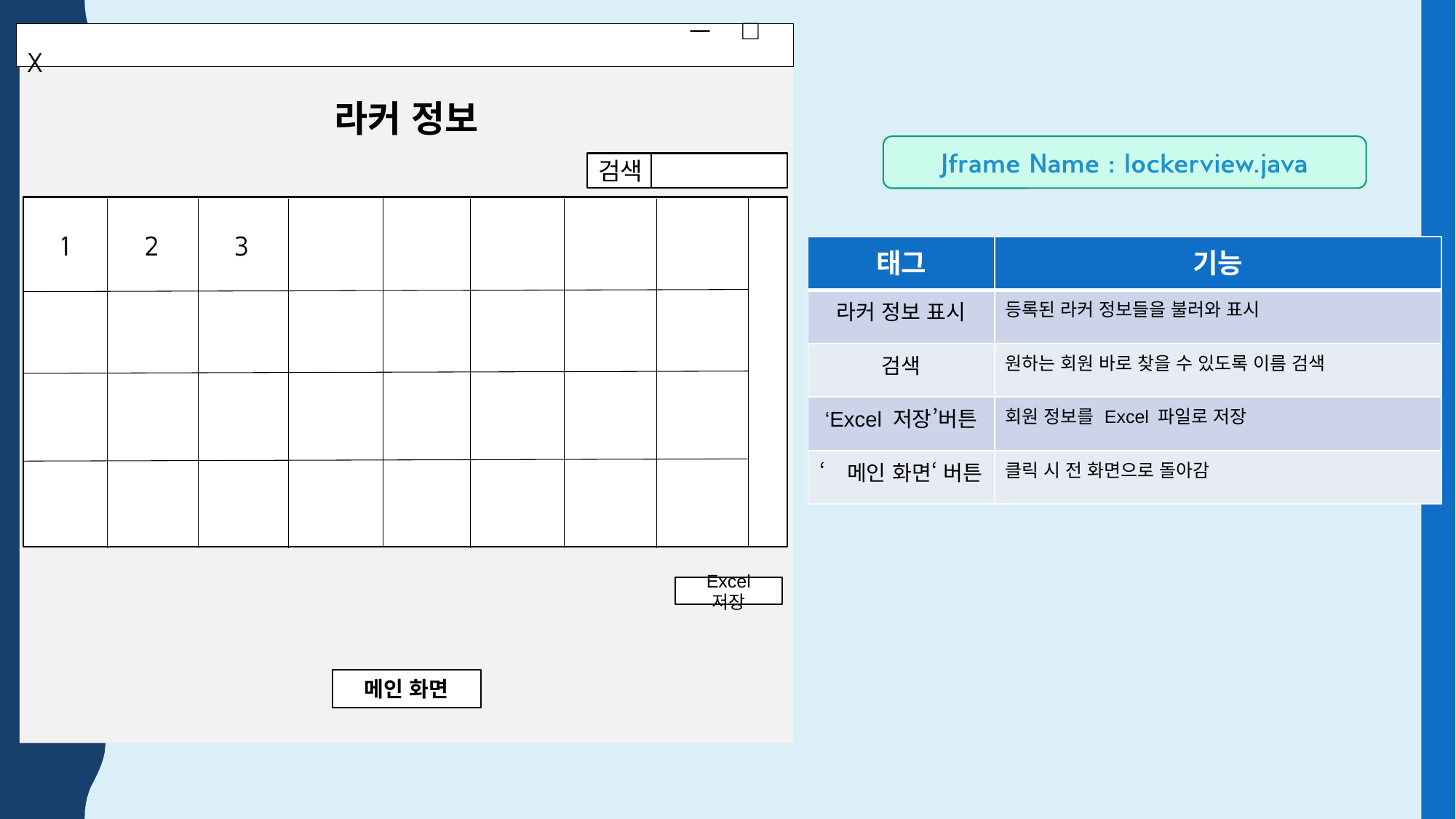

─    □   X

라커 정보
검색

메인 화면
Excel 저장

1
2
3
Jframe Name : lockerview.java
| 태그 | 기능 |
| --- | --- |
| 라커 정보 표시 | 등록된 라커 정보들을 불러와 표시 |
| 검색 | 원하는 회원 바로 찾을 수 있도록 이름 검색 |
| ‘Excel 저장’버튼 | 회원 정보를 Excel 파일로 저장 |
| ‘메인 화면‘ 버튼 | 클릭 시 전 화면으로 돌아감 |